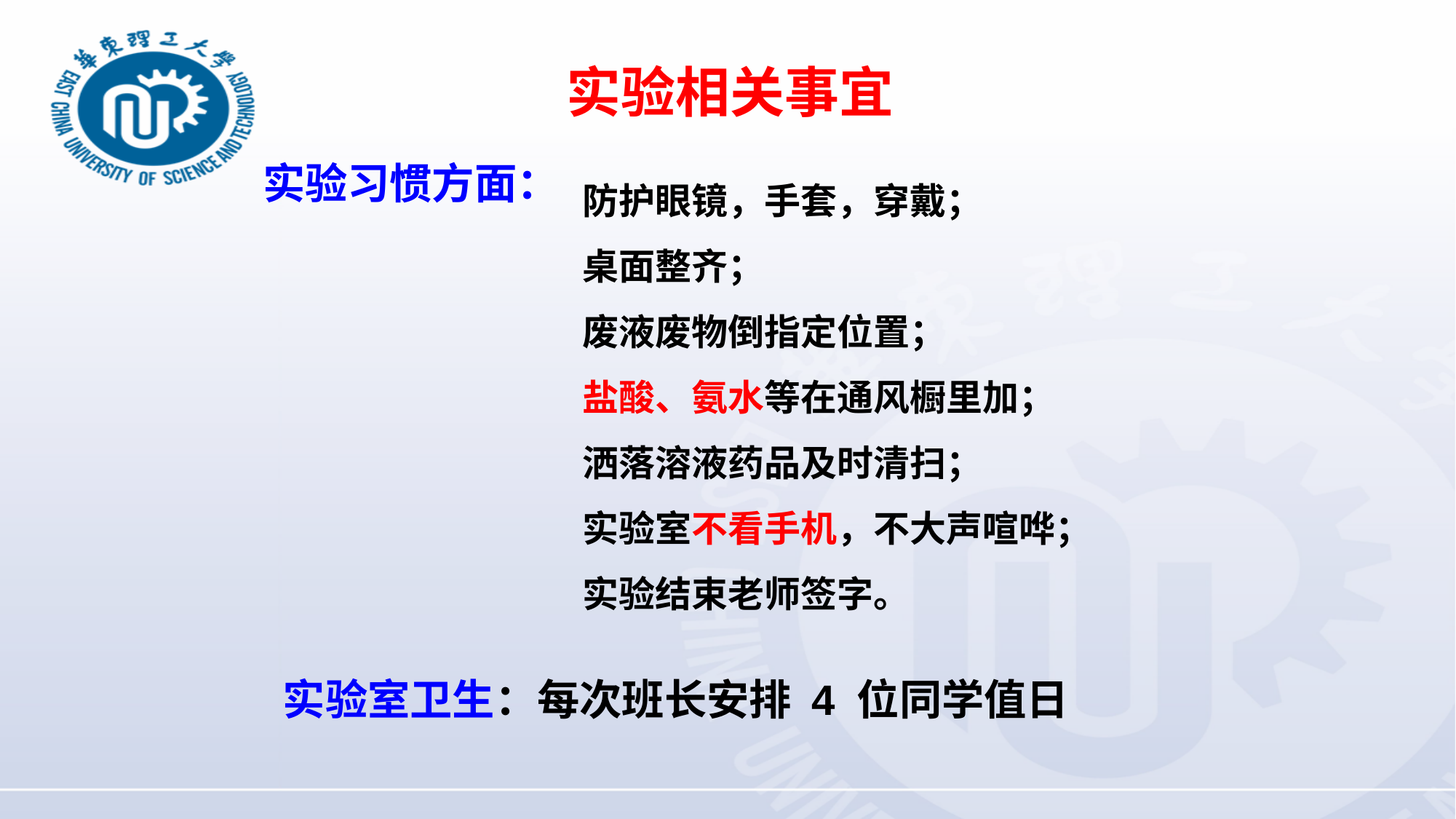

实验相关事宜
防护眼镜，手套，穿戴；
桌面整齐；
废液废物倒指定位置；
盐酸、氨水等在通风橱里加；
洒落溶液药品及时清扫；
实验室不看手机，不大声喧哗；
实验结束老师签字。
实验习惯方面：
实验室卫生：每次班长安排 4 位同学值日